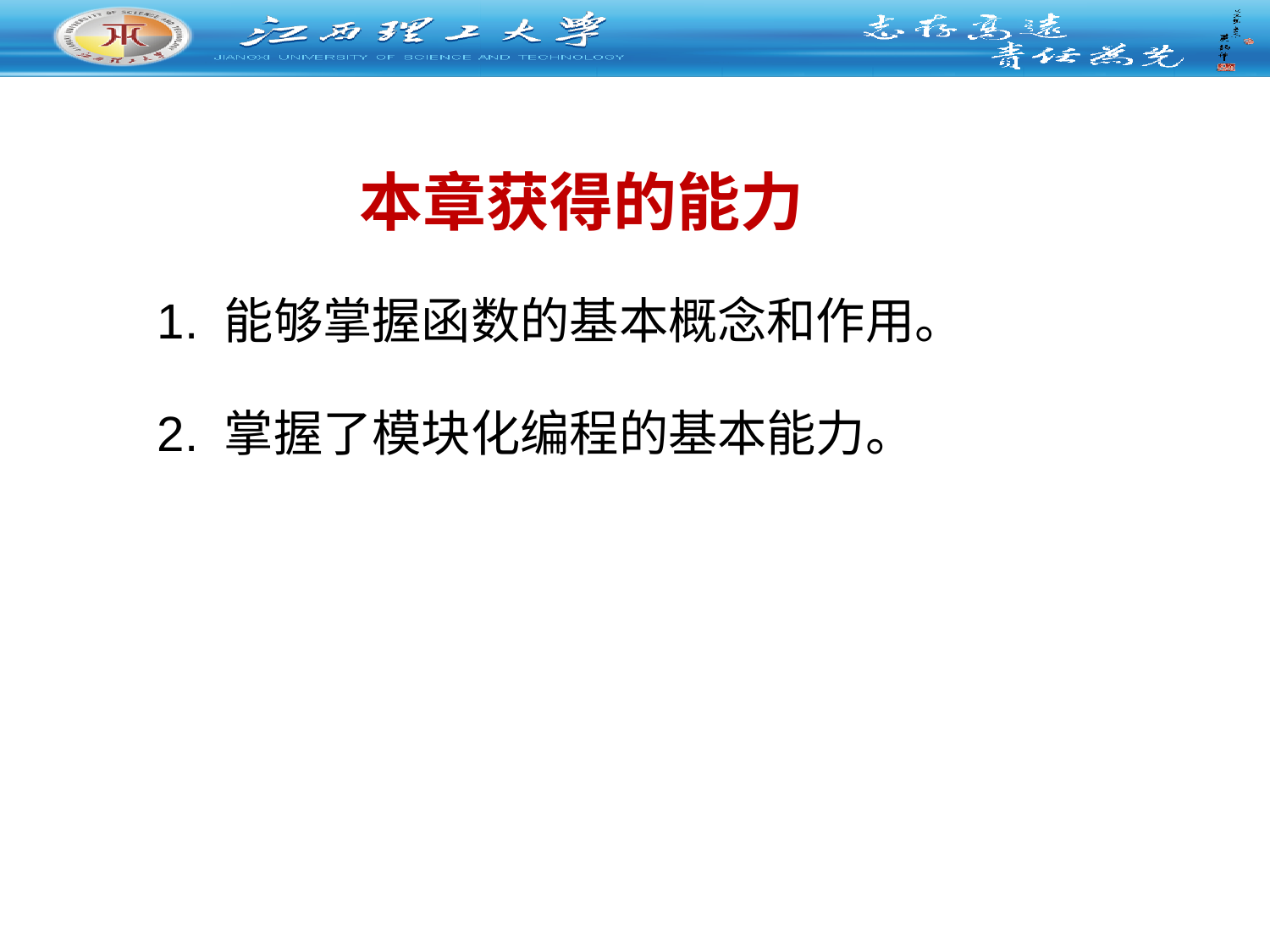

本章获得的能力
1. 能够掌握函数的基本概念和作用。
2. 掌握了模块化编程的基本能力。